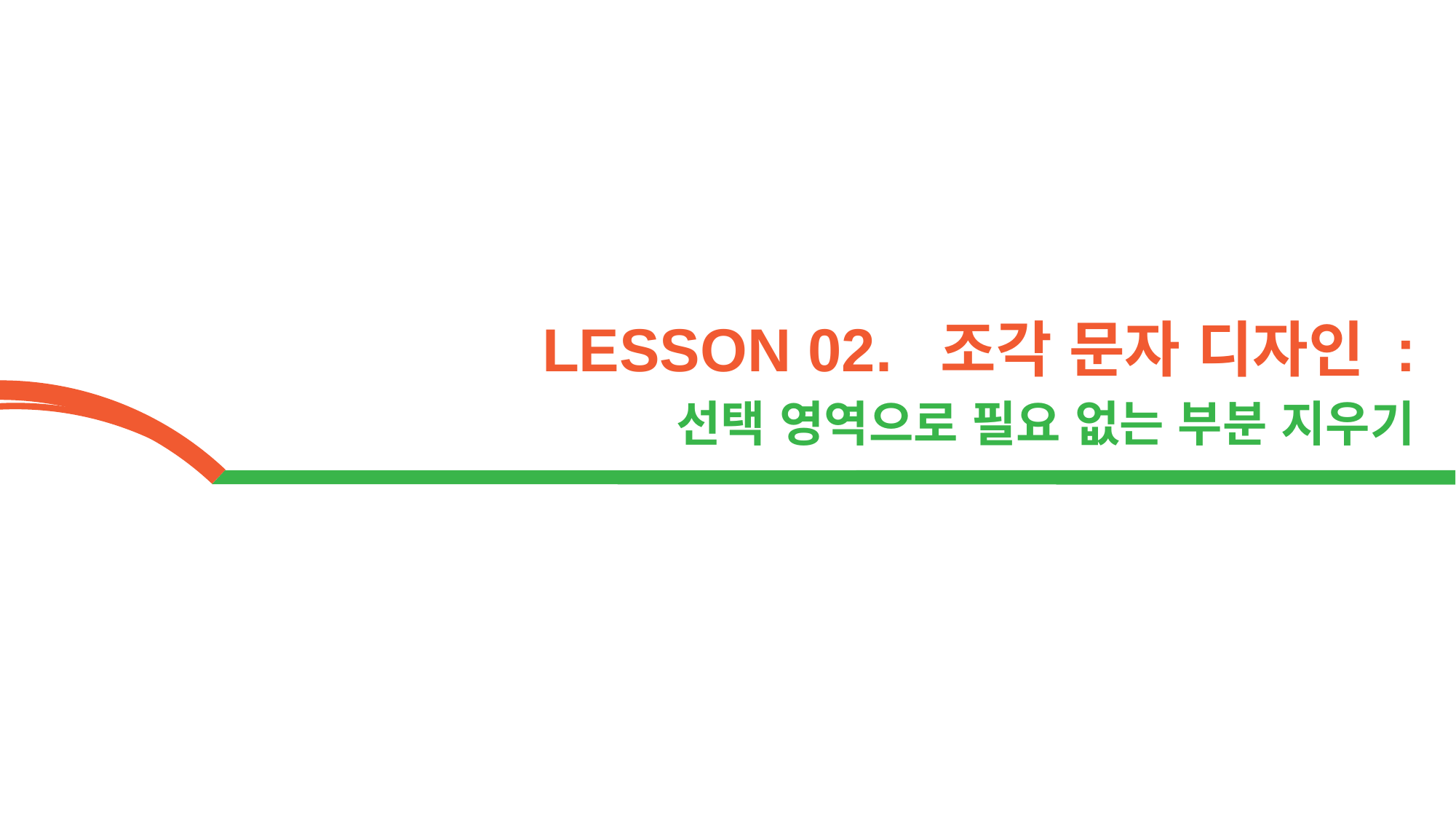

LESSON 02.  조각 문자 디자인 :
선택 영역으로 필요 없는 부분 지우기